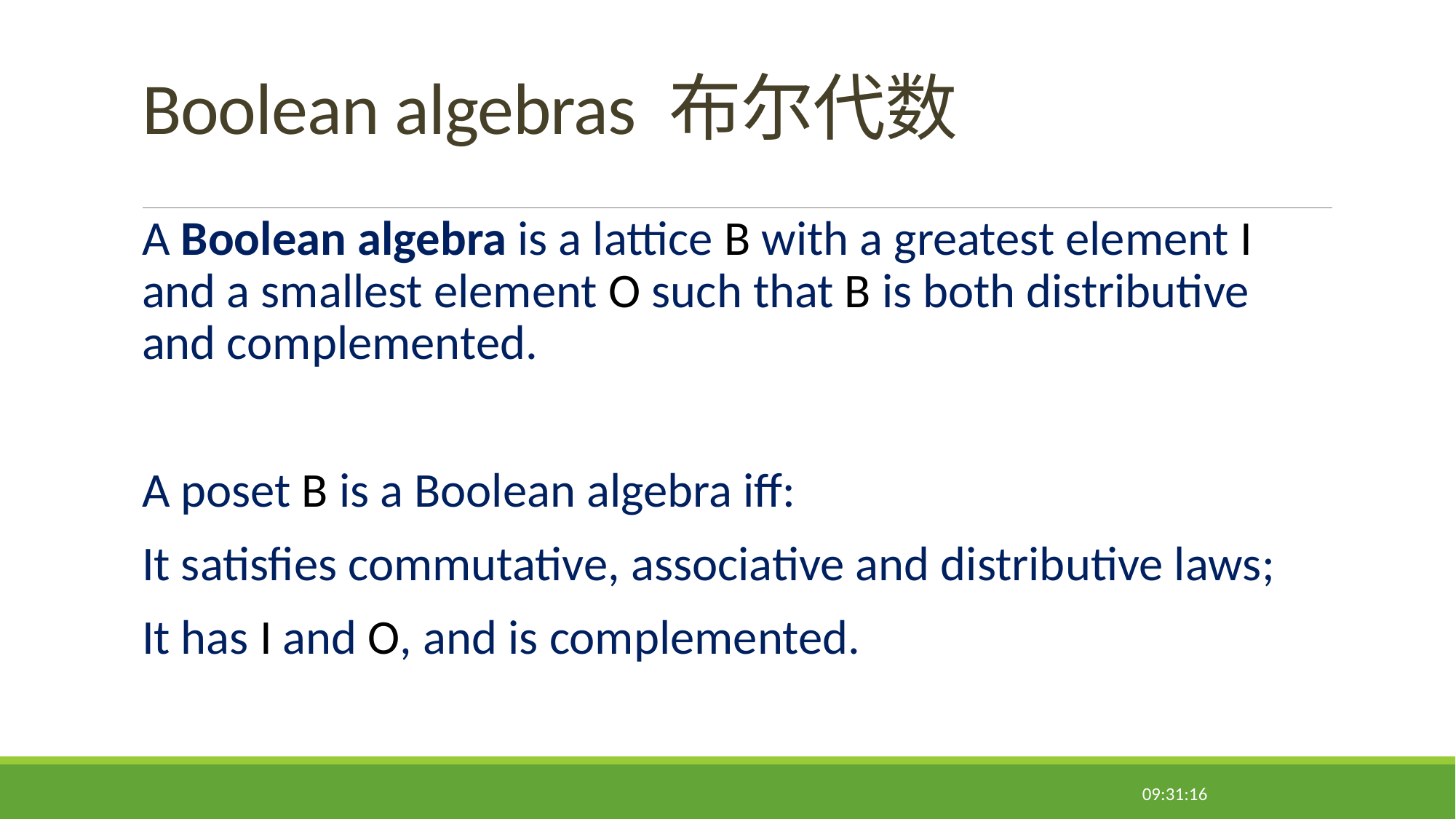

# Boolean algebras 布尔代数
A Boolean algebra is a lattice B with a greatest element I and a smallest element O such that B is both distributive and complemented.

A poset B is a Boolean algebra iff:
It satisfies commutative, associative and distributive laws;
It has I and O, and is complemented.
09:31:16